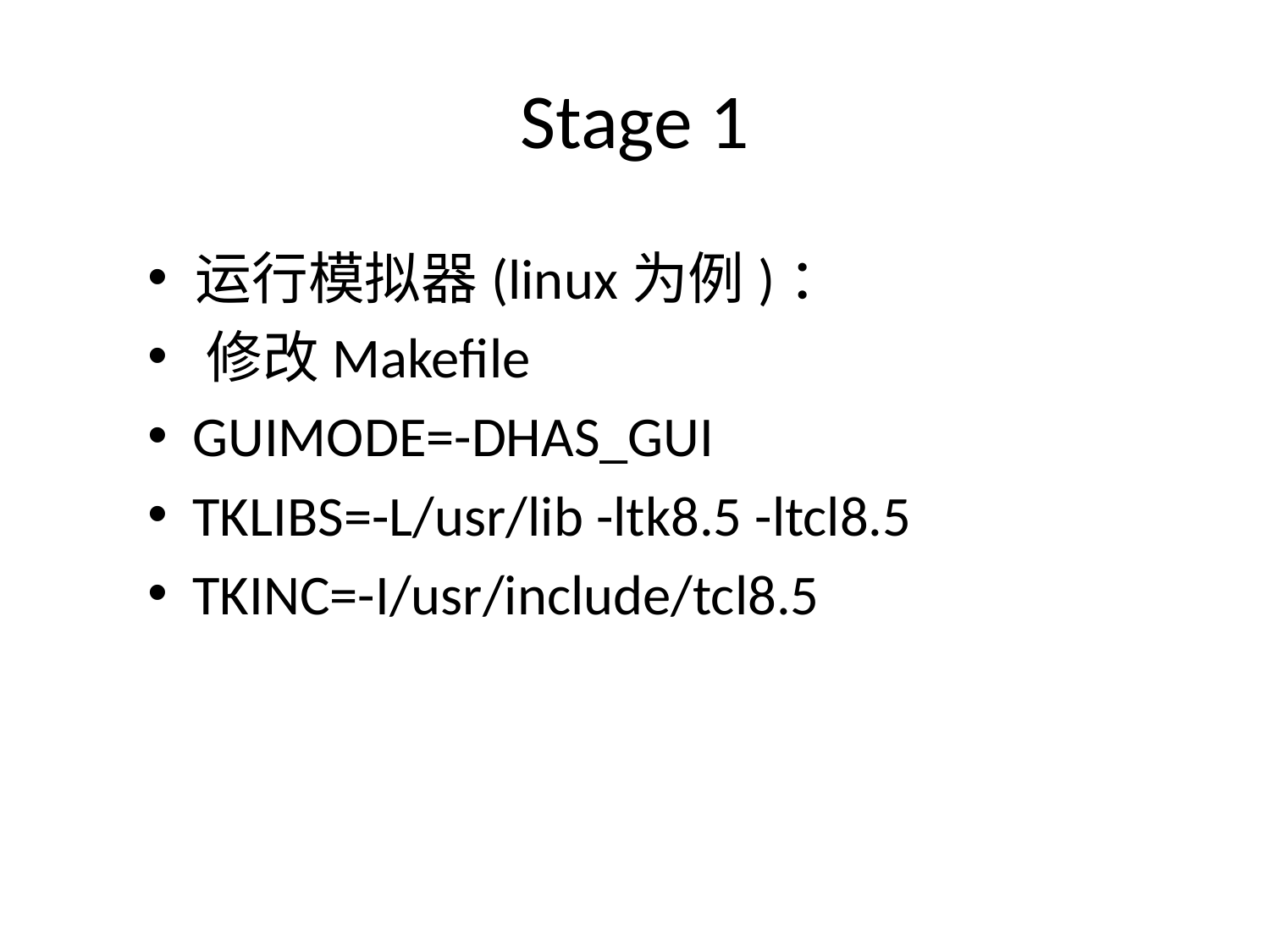

# Stage 1
运行模拟器(linux为例)：
  修改Makefile
  GUIMODE=-DHAS_GUI
  TKLIBS=-L/usr/lib -ltk8.5 -ltcl8.5
  TKINC=-I/usr/include/tcl8.5